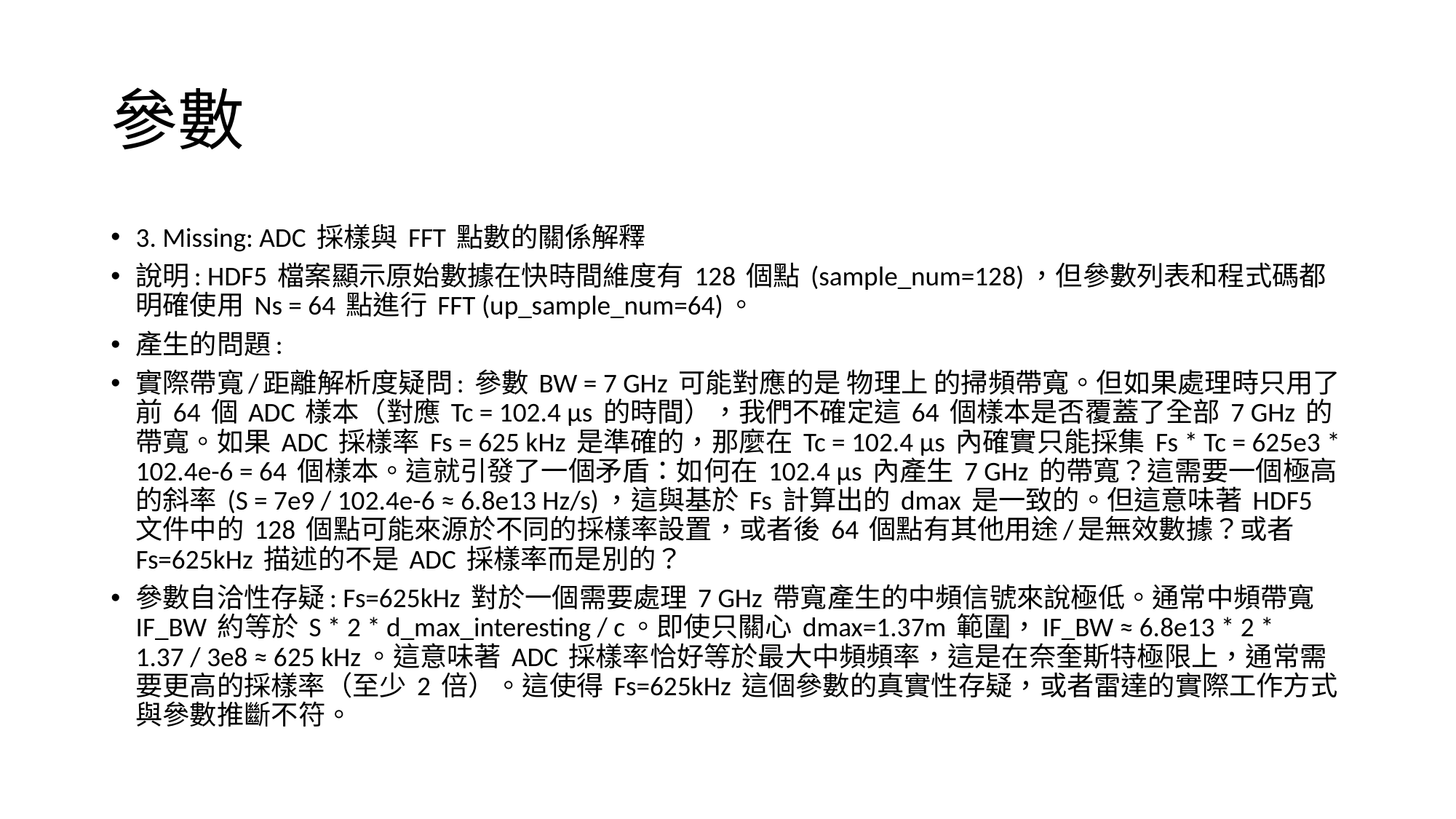

# 參數
3. Missing: ADC 採樣與 FFT 點數的關係解釋
說明: HDF5 檔案顯示原始數據在快時間維度有 128 個點 (sample_num=128)，但參數列表和程式碼都明確使用 Ns = 64 點進行 FFT (up_sample_num=64)。
產生的問題:
實際帶寬/距離解析度疑問: 參數 BW = 7 GHz 可能對應的是 物理上 的掃頻帶寬。但如果處理時只用了前 64 個 ADC 樣本（對應 Tc = 102.4 µs 的時間），我們不確定這 64 個樣本是否覆蓋了全部 7 GHz 的帶寬。如果 ADC 採樣率 Fs = 625 kHz 是準確的，那麼在 Tc = 102.4 µs 內確實只能採集 Fs * Tc = 625e3 * 102.4e-6 = 64 個樣本。這就引發了一個矛盾：如何在 102.4 µs 內產生 7 GHz 的帶寬？這需要一個極高的斜率 (S = 7e9 / 102.4e-6 ≈ 6.8e13 Hz/s)，這與基於 Fs 計算出的 dmax 是一致的。但這意味著 HDF5 文件中的 128 個點可能來源於不同的採樣率設置，或者後 64 個點有其他用途/是無效數據？或者 Fs=625kHz 描述的不是 ADC 採樣率而是別的？
參數自洽性存疑: Fs=625kHz 對於一個需要處理 7 GHz 帶寬產生的中頻信號來說極低。通常中頻帶寬 IF_BW 約等於 S * 2 * d_max_interesting / c。即使只關心 dmax=1.37m 範圍，IF_BW ≈ 6.8e13 * 2 * 1.37 / 3e8 ≈ 625 kHz。這意味著 ADC 採樣率恰好等於最大中頻頻率，這是在奈奎斯特極限上，通常需要更高的採樣率（至少 2 倍）。這使得 Fs=625kHz 這個參數的真實性存疑，或者雷達的實際工作方式與參數推斷不符。